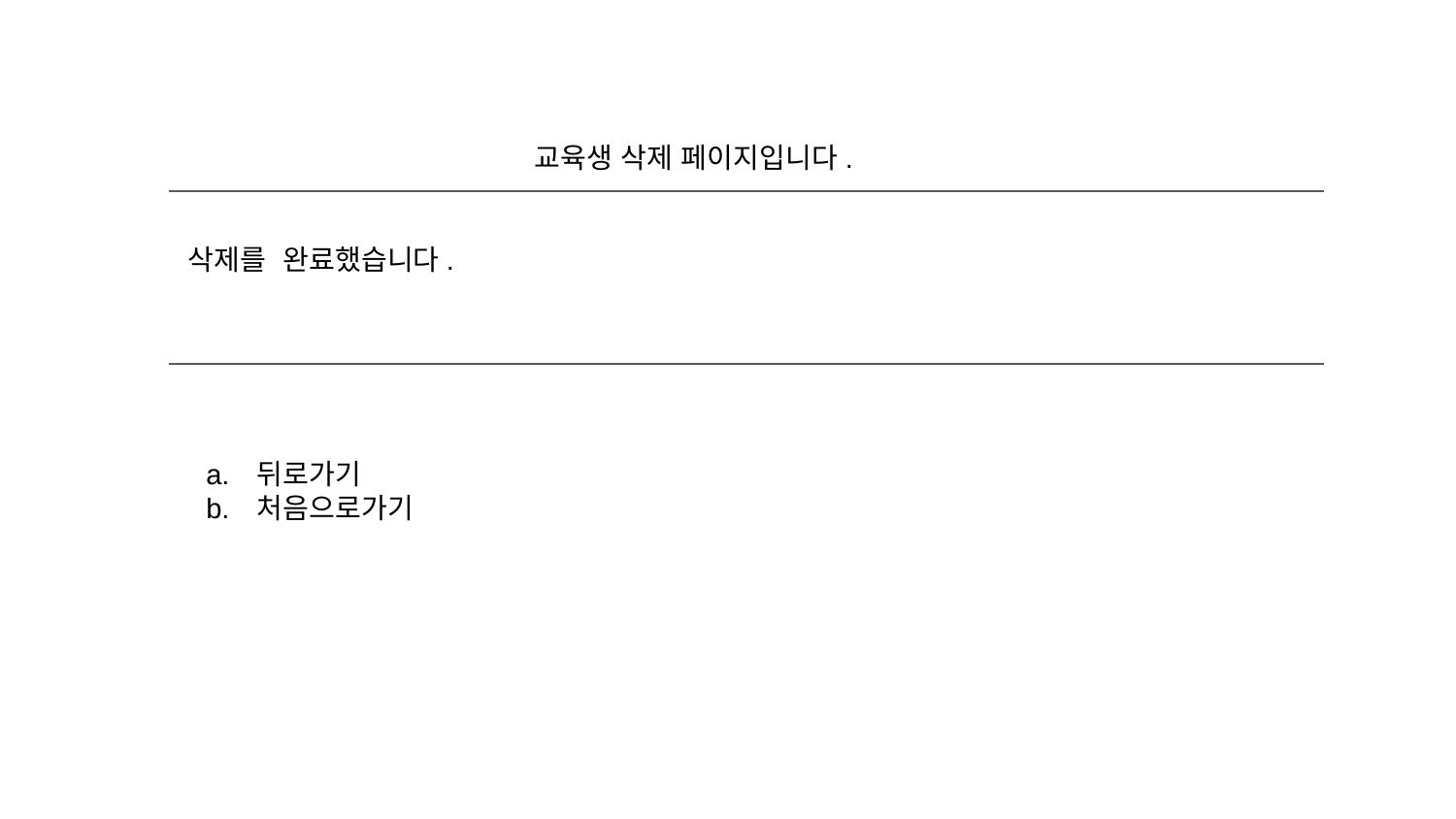

교육생 삭제 페이지입니다.
삭제를  완료했습니다.

뒤로가기
처음으로가기